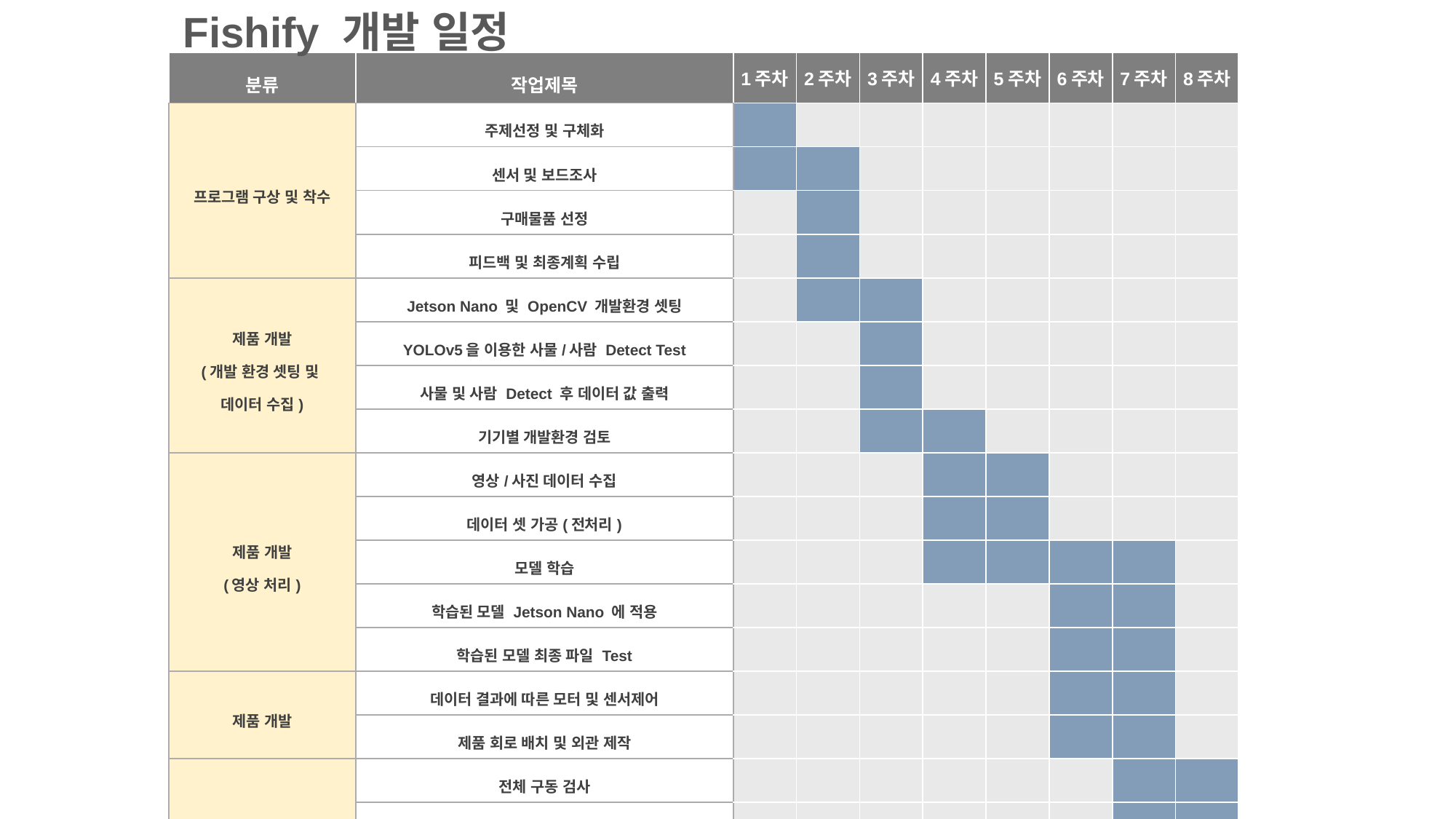

Fishify 개발 일정
| 분류 | 작업제목 | 1주차 | 2주차 | 3주차 | 4주차 | 5주차 | 6주차 | 7주차 | 8주차 |
| --- | --- | --- | --- | --- | --- | --- | --- | --- | --- |
| 프로그램 구상 및 착수 | 주제선정 및 구체화 |  |  |  |  |  |  |  |  |
|  | 센서 및 보드조사 |  |  |  |  |  |  |  |  |
|  | 구매물품 선정 |  |  |  |  |  |  |  |  |
|  | 피드백 및 최종계획 수립 |  |  |  |  |  |  |  |  |
| 제품 개발 (개발 환경 셋팅 및 데이터 수집) | Jetson Nano 및 OpenCV 개발환경 셋팅 |  |  |  |  |  |  |  |  |
|  | YOLOv5을 이용한 사물/사람 Detect Test |  |  |  |  |  |  |  |  |
|  | 사물 및 사람 Detect 후 데이터 값 출력 |  |  |  |  |  |  |  |  |
|  | 기기별 개발환경 검토 |  |  |  |  |  |  |  |  |
| 제품 개발 (영상 처리) | 영상/사진 데이터 수집 |  |  |  |  |  |  |  |  |
|  | 데이터 셋 가공(전처리) |  |  |  |  |  |  |  |  |
|  | 모델 학습 |  |  |  |  |  |  |  |  |
|  | 학습된 모델 Jetson Nano 에 적용 |  |  |  |  |  |  |  |  |
|  | 학습된 모델 최종 파일 Test |  |  |  |  |  |  |  |  |
| 제품 개발 | 데이터 결과에 따른 모터 및 센서제어 |  |  |  |  |  |  |  |  |
|  | 제품 회로 배치 및 외관 제작 |  |  |  |  |  |  |  |  |
| 최종 종합 검증 | 전체 구동 검사 |  |  |  |  |  |  |  |  |
|  | 오류확인 및 해결 |  |  |  |  |  |  |  |  |
|  | 프로젝트 최종 보고서 작성 |  |  |  |  |  |  |  |  |